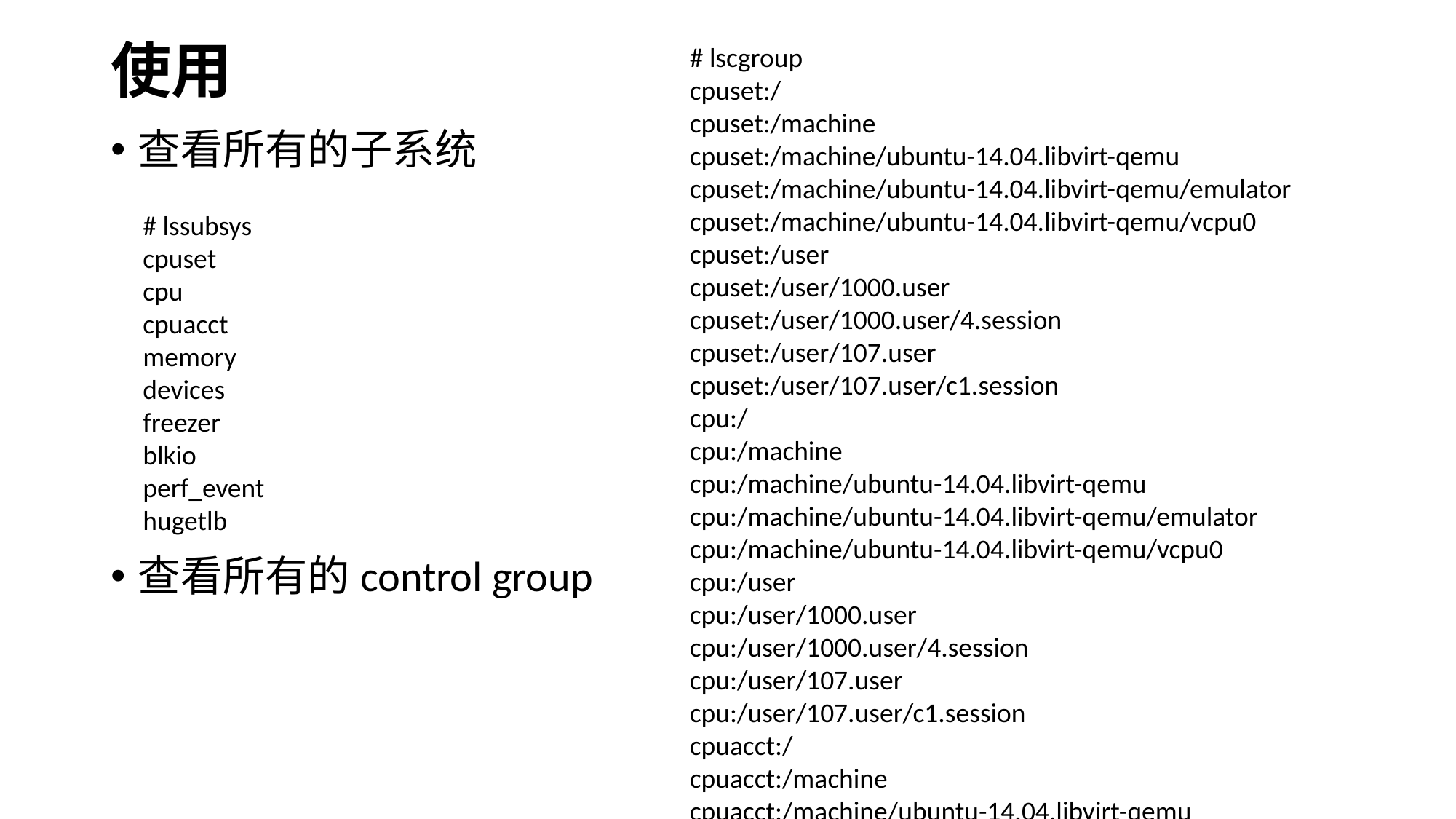

# lscgroup
cpuset:/
cpuset:/machine
cpuset:/machine/ubuntu-14.04.libvirt-qemu
cpuset:/machine/ubuntu-14.04.libvirt-qemu/emulator
cpuset:/machine/ubuntu-14.04.libvirt-qemu/vcpu0
cpuset:/user
cpuset:/user/1000.user
cpuset:/user/1000.user/4.session
cpuset:/user/107.user
cpuset:/user/107.user/c1.session
cpu:/
cpu:/machine
cpu:/machine/ubuntu-14.04.libvirt-qemu
cpu:/machine/ubuntu-14.04.libvirt-qemu/emulator
cpu:/machine/ubuntu-14.04.libvirt-qemu/vcpu0
cpu:/user
cpu:/user/1000.user
cpu:/user/1000.user/4.session
cpu:/user/107.user
cpu:/user/107.user/c1.session
cpuacct:/
cpuacct:/machine
cpuacct:/machine/ubuntu-14.04.libvirt-qemu
cpuacct:/machine/ubuntu-14.04.libvirt-qemu/emulator
cpuacct:/machine/ubuntu-14.04.libvirt-qemu/vcpu0
cpuacct:/user
cpuacct:/user/1000.user
cpuacct:/user/1000.user/4.session
cpuacct:/user/107.user
cpuacct:/user/107.user/c1.session
memory:/
memory:/machine
memory:/machine/ubuntu-14.04.libvirt-qemu
memory:/user
memory:/user/1000.user
memory:/user/1000.user/4.session
memory:/user/107.user
memory:/user/107.user/c1.session
devices:/
devices:/machine
devices:/machine/ubuntu-14.04.libvirt-qemu
devices:/user
devices:/user/1000.user
devices:/user/1000.user/4.session
devices:/user/107.user
devices:/user/107.user/c1.session
freezer:/
freezer:/machine
freezer:/machine/ubuntu-14.04.libvirt-qemu
freezer:/user
freezer:/user/1000.user
freezer:/user/1000.user/4.session
freezer:/user/107.user
freezer:/user/107.user/c1.session
blkio:/
blkio:/machine
blkio:/machine/ubuntu-14.04.libvirt-qemu
blkio:/user
blkio:/user/1000.user
blkio:/user/1000.user/4.session
blkio:/user/107.user
blkio:/user/107.user/c1.session
perf_event:/
perf_event:/machine
perf_event:/machine/ubuntu-14.04.libvirt-qemu
perf_event:/user
perf_event:/user/1000.user
perf_event:/user/1000.user/4.session
perf_event:/user/107.user
perf_event:/user/107.user/c1.session
hugetlb:/
hugetlb:/user
hugetlb:/user/1000.user
hugetlb:/user/1000.user/4.session
hugetlb:/user/107.user
hugetlb:/user/107.user/c1.session
# 使用
查看所有的子系统

查看所有的control group
# lssubsys
cpuset
cpu
cpuacct
memory
devices
freezer
blkio
perf_event
hugetlb